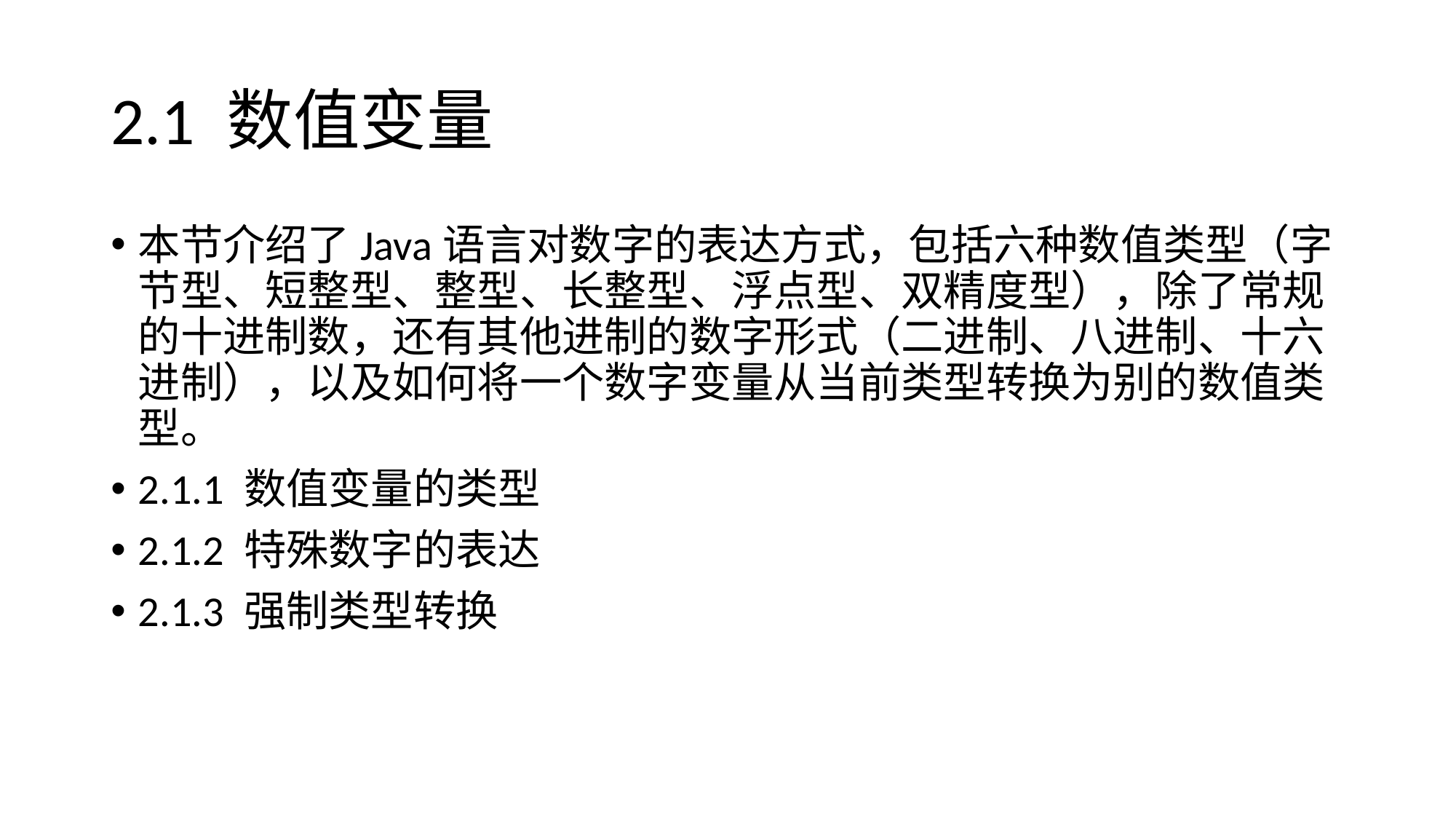

# 2.1 数值变量
本节介绍了Java语言对数字的表达方式，包括六种数值类型（字节型、短整型、整型、长整型、浮点型、双精度型），除了常规的十进制数，还有其他进制的数字形式（二进制、八进制、十六进制），以及如何将一个数字变量从当前类型转换为别的数值类型。
2.1.1 数值变量的类型
2.1.2 特殊数字的表达
2.1.3 强制类型转换